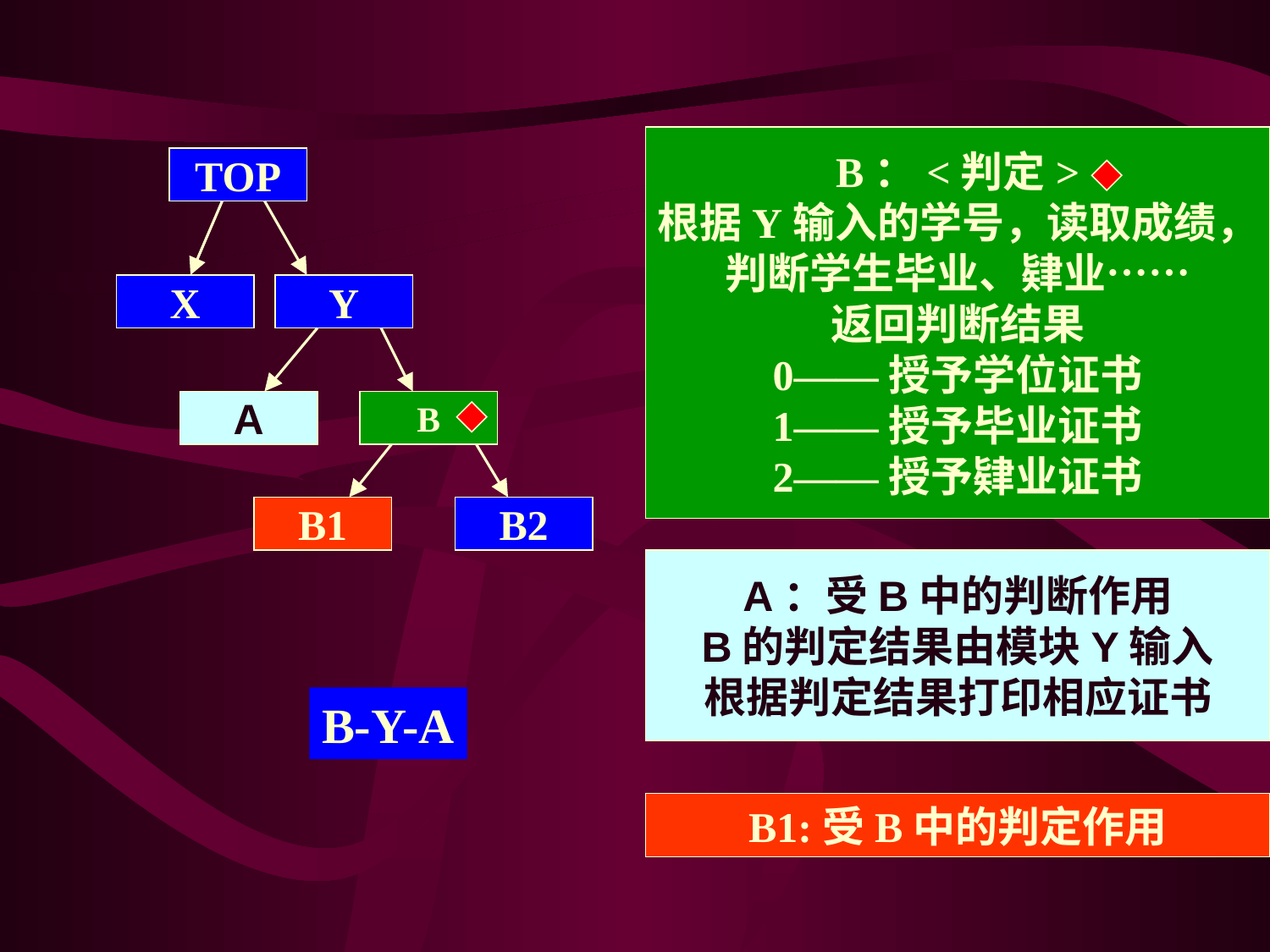

B：<判定>
根据Y输入的学号，读取成绩，
判断学生毕业、肄业……
返回判断结果
0——授予学位证书
1——授予毕业证书
2——授予肄业证书
TOP

X
Y

A
B

B1
B2
A：受B中的判断作用
B的判定结果由模块Y输入
根据判定结果打印相应证书
B-Y-A
B1:受B中的判定作用

70